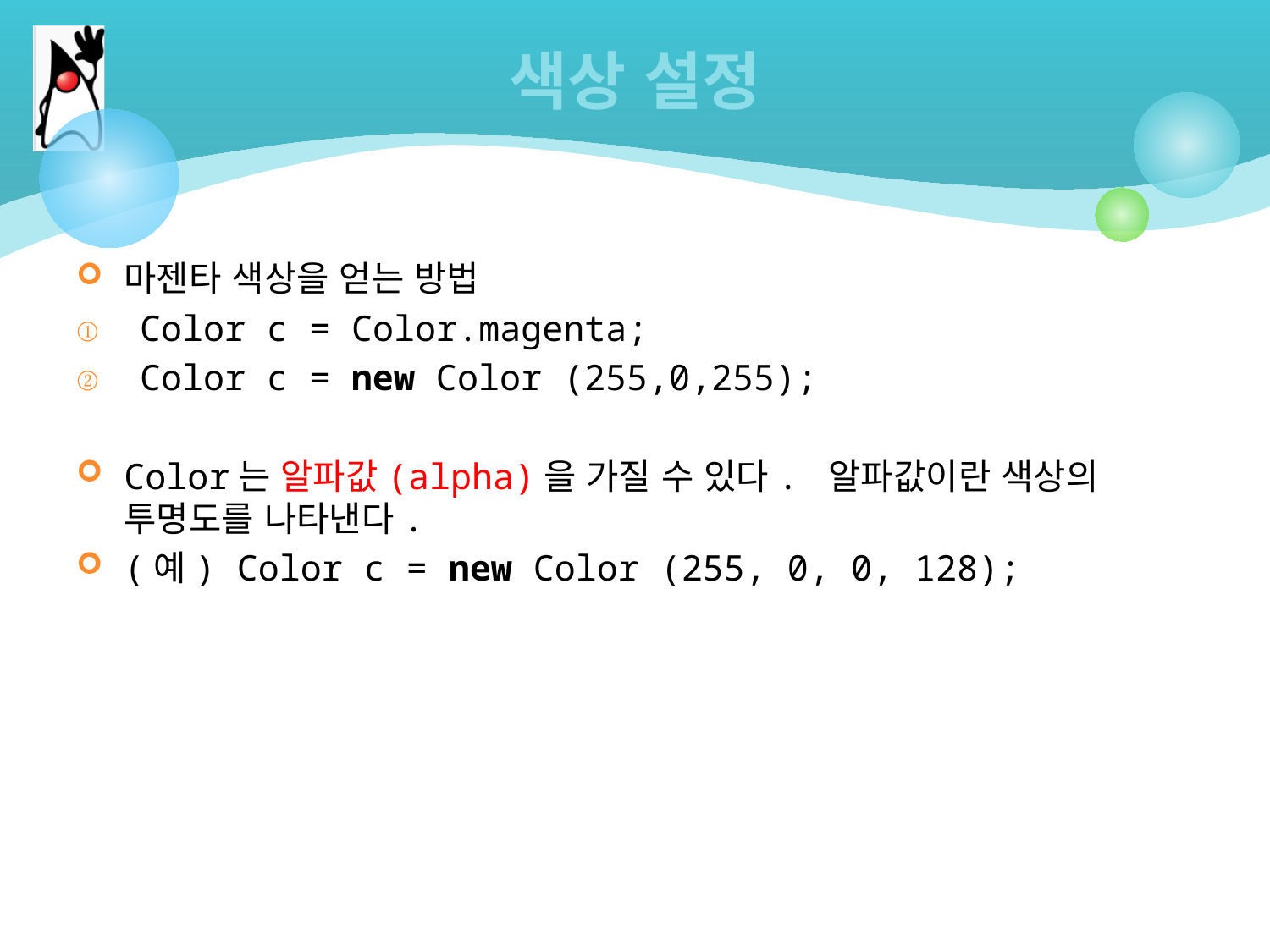

# 색상 설정
마젠타 색상을 얻는 방법
Color c = Color.magenta;
Color c = new Color (255,0,255);

Color는 알파값(alpha)을 가질 수 있다. 알파값이란 색상의 투명도를 나타낸다.
(예) Color c = new Color (255, 0, 0, 128);